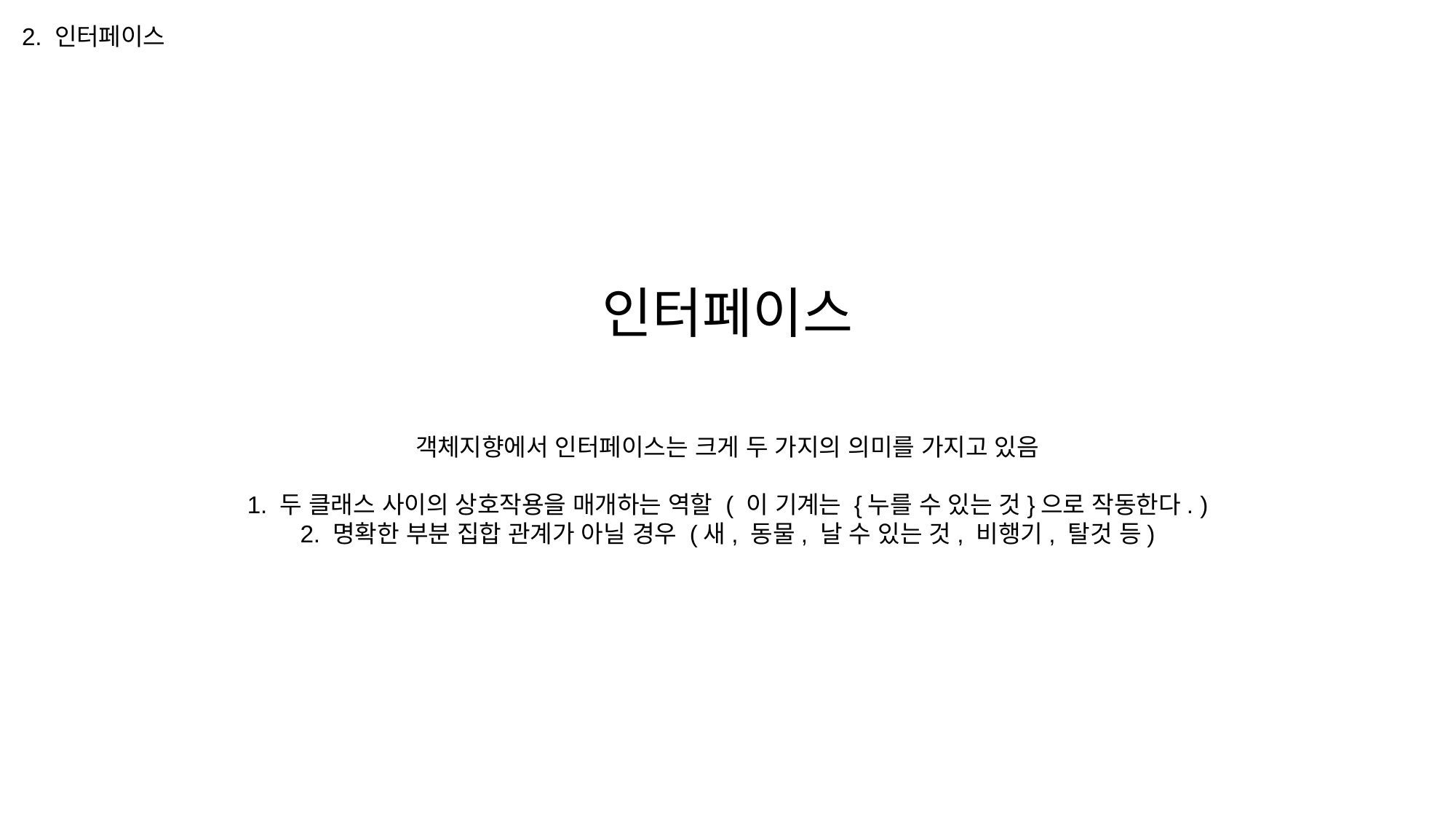

2. 인터페이스
인터페이스
객체지향에서 인터페이스는 크게 두 가지의 의미를 가지고 있음

1. 두 클래스 사이의 상호작용을 매개하는 역할 ( 이 기계는 {누를 수 있는 것}으로 작동한다. )
2. 명확한 부분 집합 관계가 아닐 경우 (새, 동물, 날 수 있는 것, 비행기, 탈것 등)